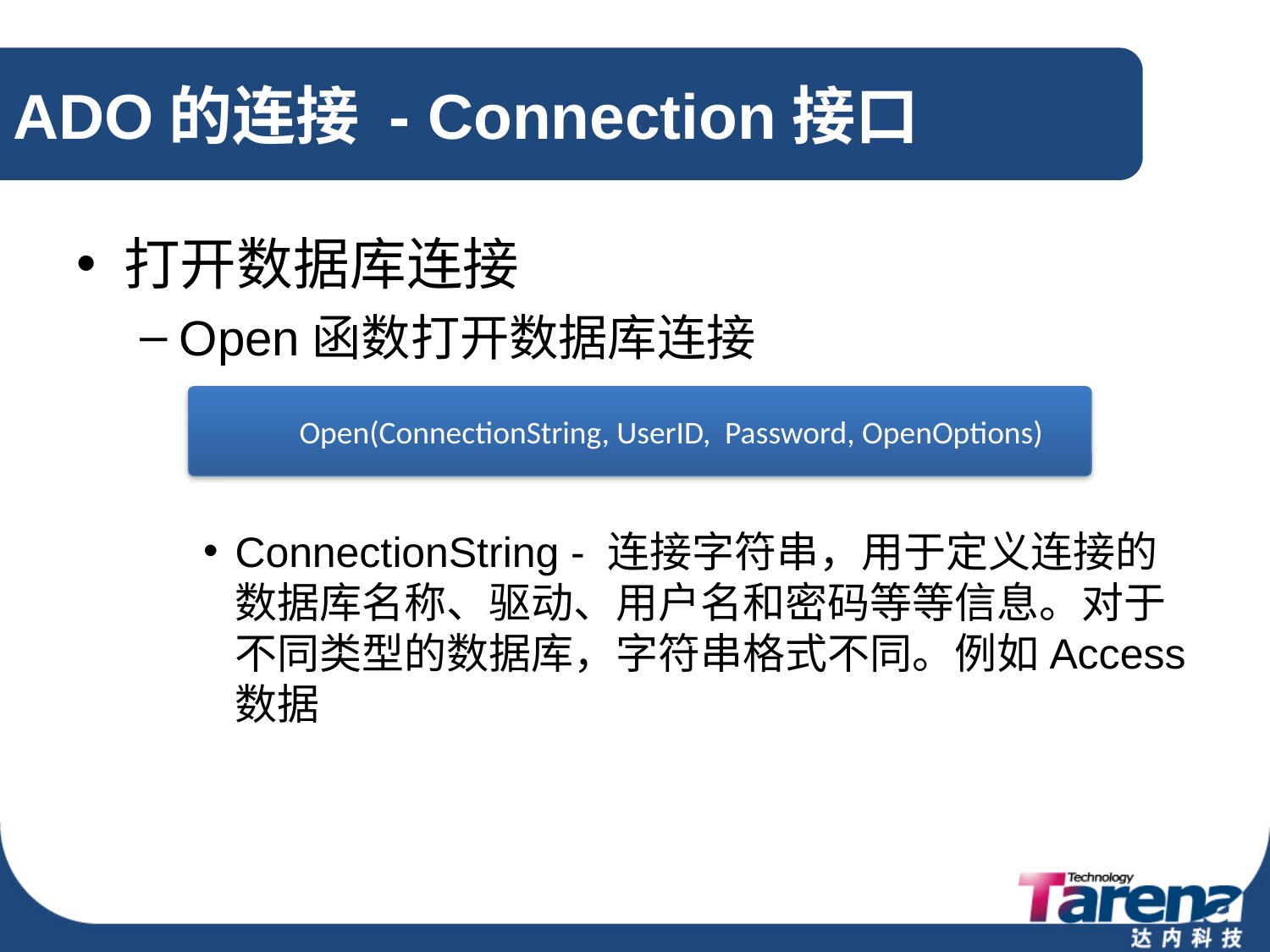

# ADO的连接 - Connection接口
打开数据库连接
Open函数打开数据库连接

ConnectionString - 连接字符串，用于定义连接的数据库名称、驱动、用户名和密码等等信息。对于不同类型的数据库，字符串格式不同。例如Access数据
Open(ConnectionString, UserID,  Password, OpenOptions)